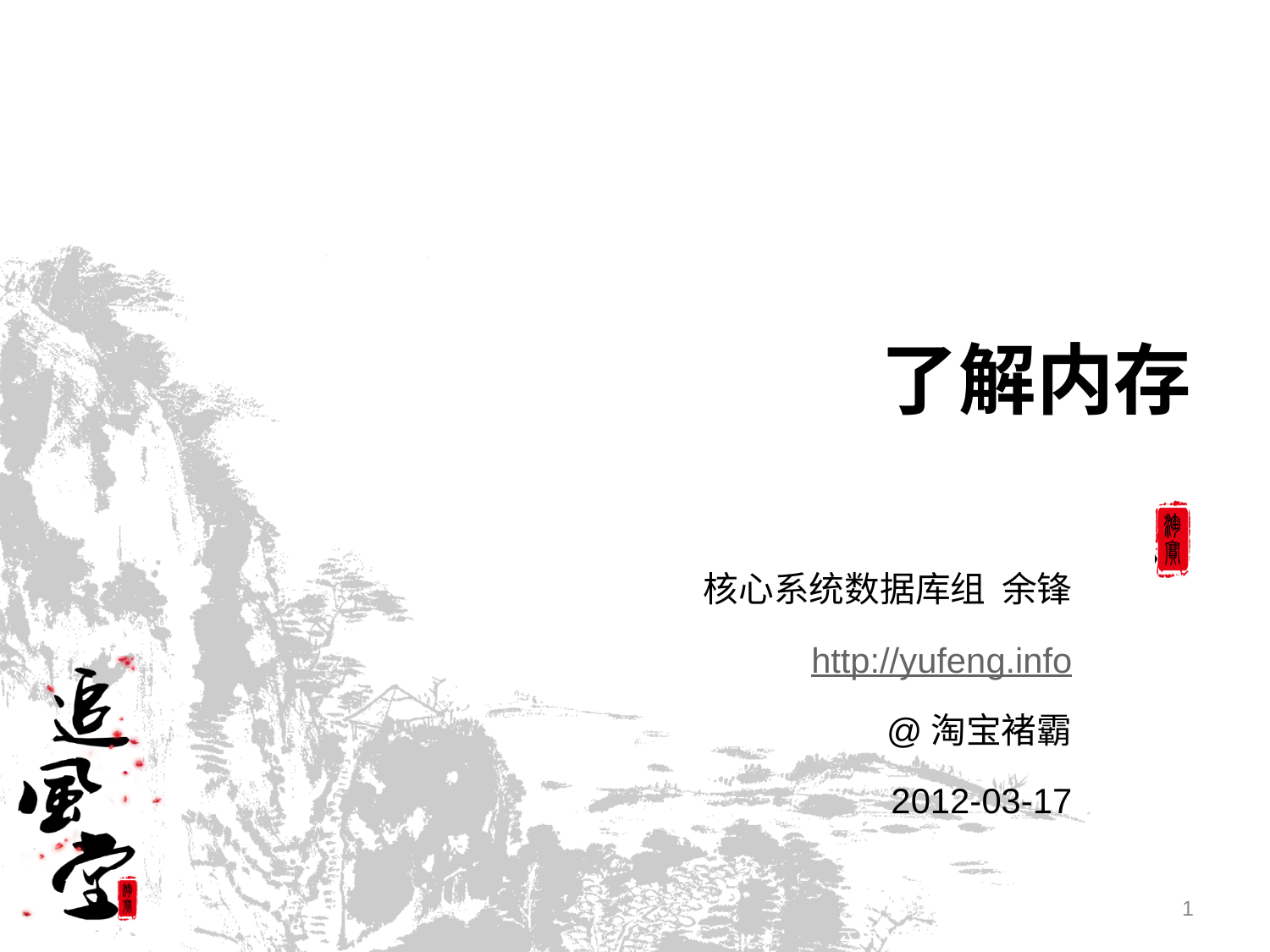

# 了解内存
核心系统数据库组  余锋
http://yufeng.info
@淘宝褚霸
2012-03-17
1